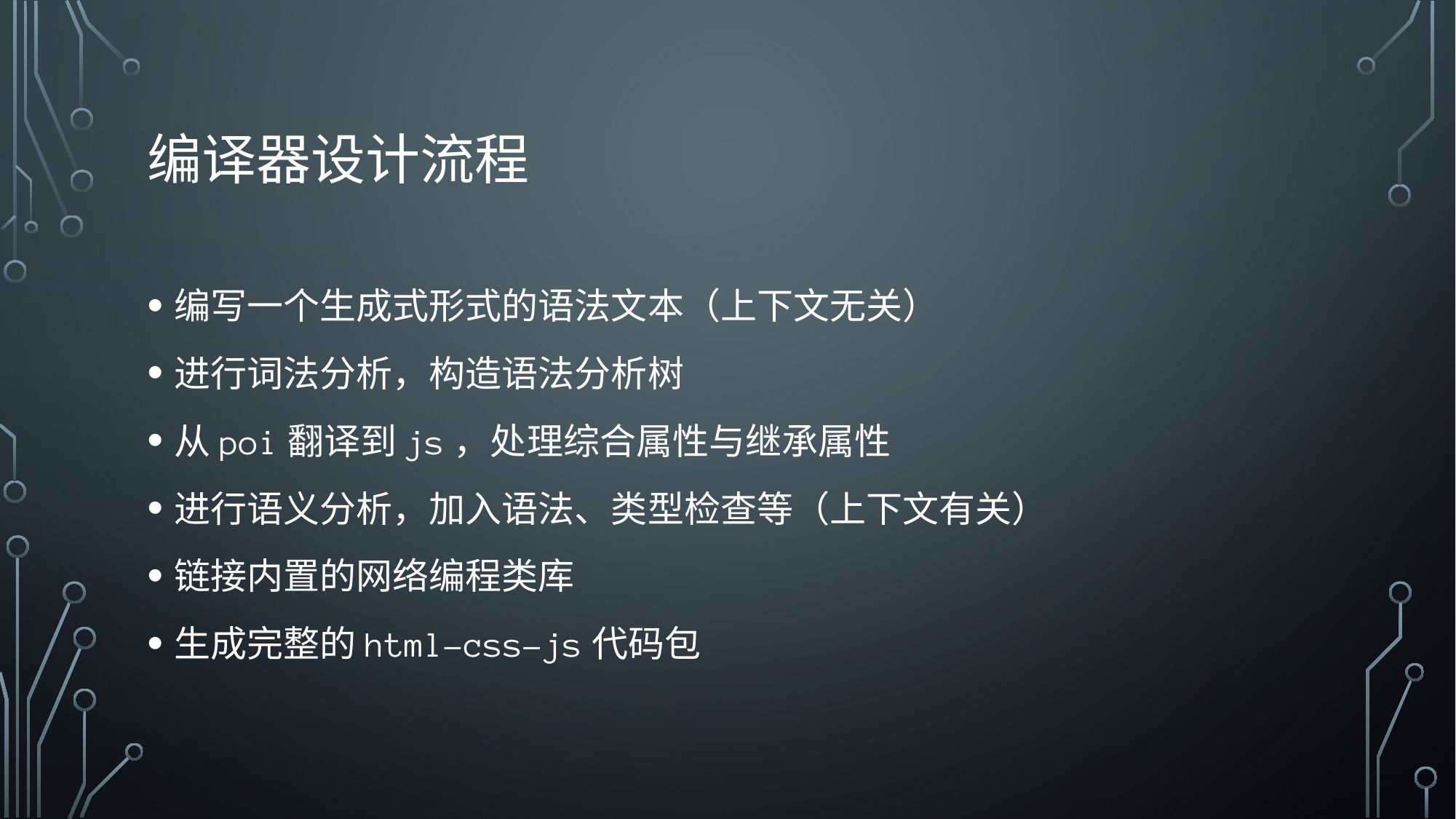

# 编译器设计流程
编写一个生成式形式的语法文本（上下文无关）
进行词法分析，构造语法分析树
从poi翻译到js，处理综合属性与继承属性
进行语义分析，加入语法、类型检查等（上下文有关）
链接内置的网络编程类库
生成完整的html-css-js代码包